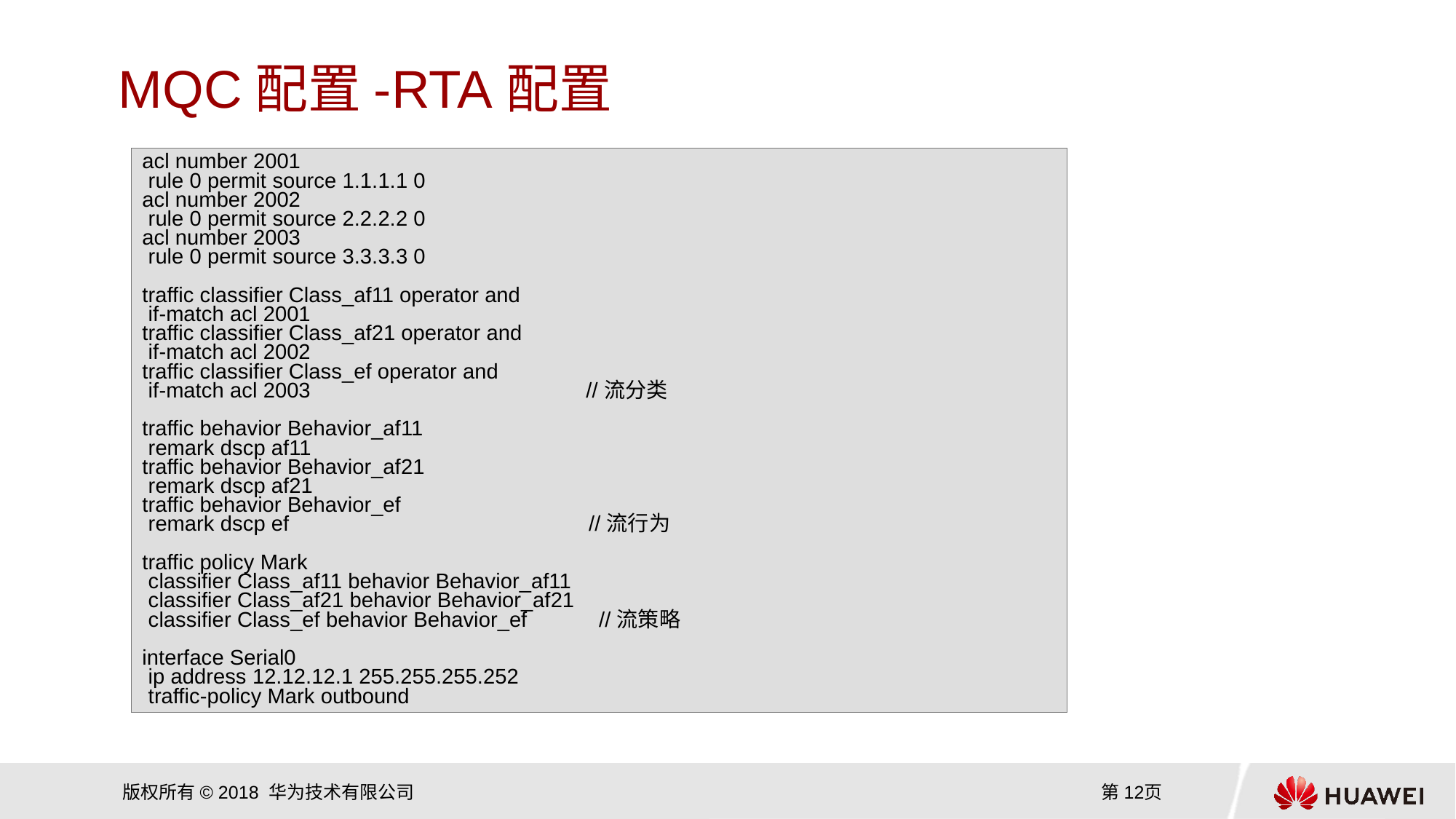

# MQC配置-RTA配置
acl number 2001
 rule 0 permit source 1.1.1.1 0
acl number 2002
 rule 0 permit source 2.2.2.2 0
acl number 2003
 rule 0 permit source 3.3.3.3 0

traffic classifier Class_af11 operator and
 if-match acl 2001
traffic classifier Class_af21 operator and
 if-match acl 2002
traffic classifier Class_ef operator and
 if-match acl 2003                                              //流分类

traffic behavior Behavior_af11
 remark dscp af11
traffic behavior Behavior_af21
 remark dscp af21
traffic behavior Behavior_ef
 remark dscp ef                                                  //流行为

traffic policy Mark
 classifier Class_af11 behavior Behavior_af11
 classifier Class_af21 behavior Behavior_af21
 classifier Class_ef behavior Behavior_ef            //流策略

interface Serial0
 ip address 12.12.12.1 255.255.255.252
 traffic-policy Mark outbound